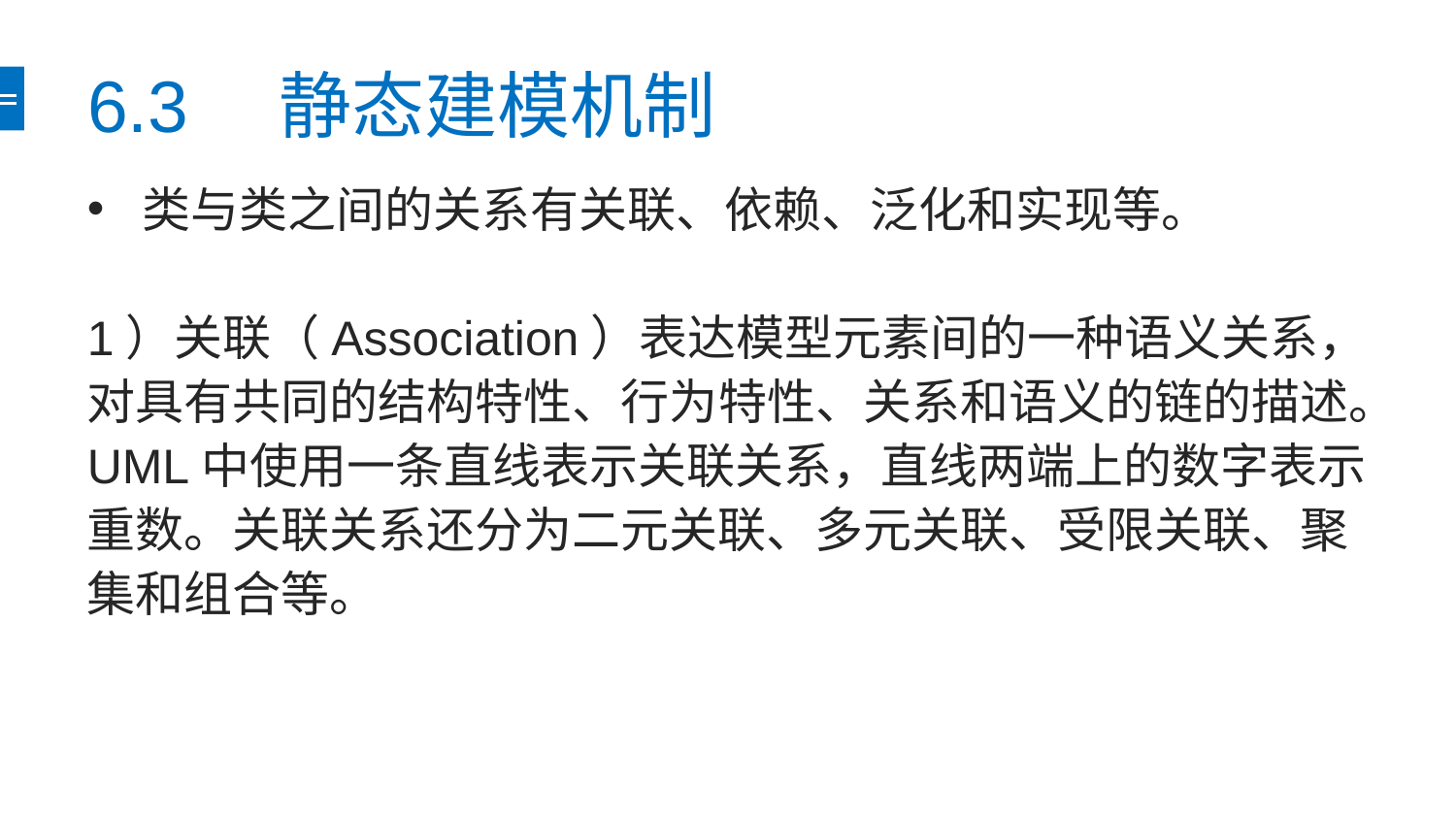

# 6.3　静态建模机制
类与类之间的关系有关联、依赖、泛化和实现等。

1）关联（Association）表达模型元素间的一种语义关系，对具有共同的结构特性、行为特性、关系和语义的链的描述。UML中使用一条直线表示关联关系，直线两端上的数字表示重数。关联关系还分为二元关联、多元关联、受限关联、聚集和组合等。